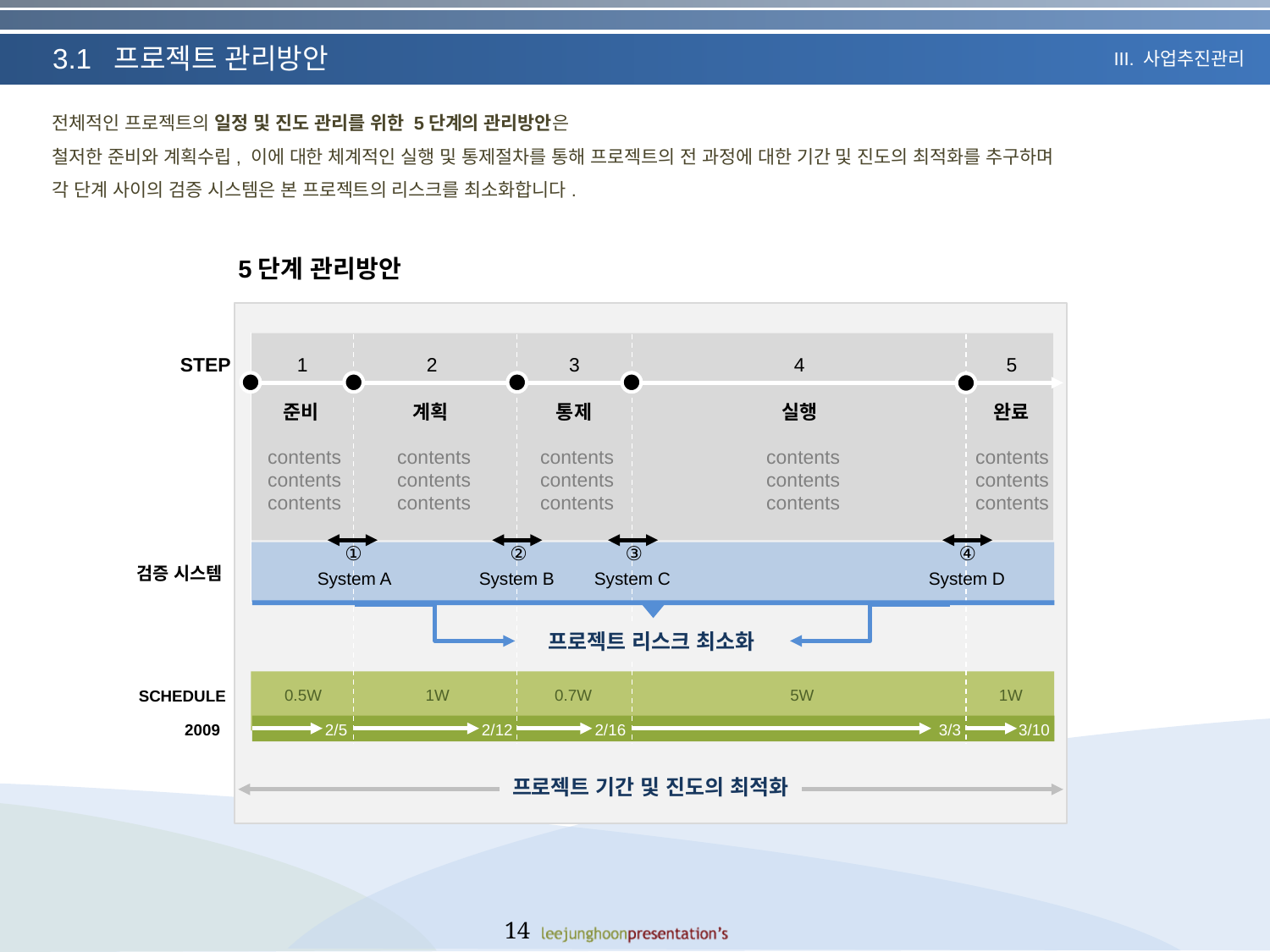

5단계 관리방안

STEP
1
2
3
4
5

준비
계획
통제
실행
완료
 contents
 contents
 contents
 contents
 contents
 contents
 contents
 contents
 contents
 contents
 contents
 contents
 contents
 contents
 contents
①
②
③
④

검증 시스템
System A
System B
System C
System D

프로젝트 리스크 최소화

0.5W
1W
0.7W
5W
1W
SCHEDULE
2009
2/5
2/12
2/16
3/3
3/10

프로젝트 기간 및 진도의 최적화